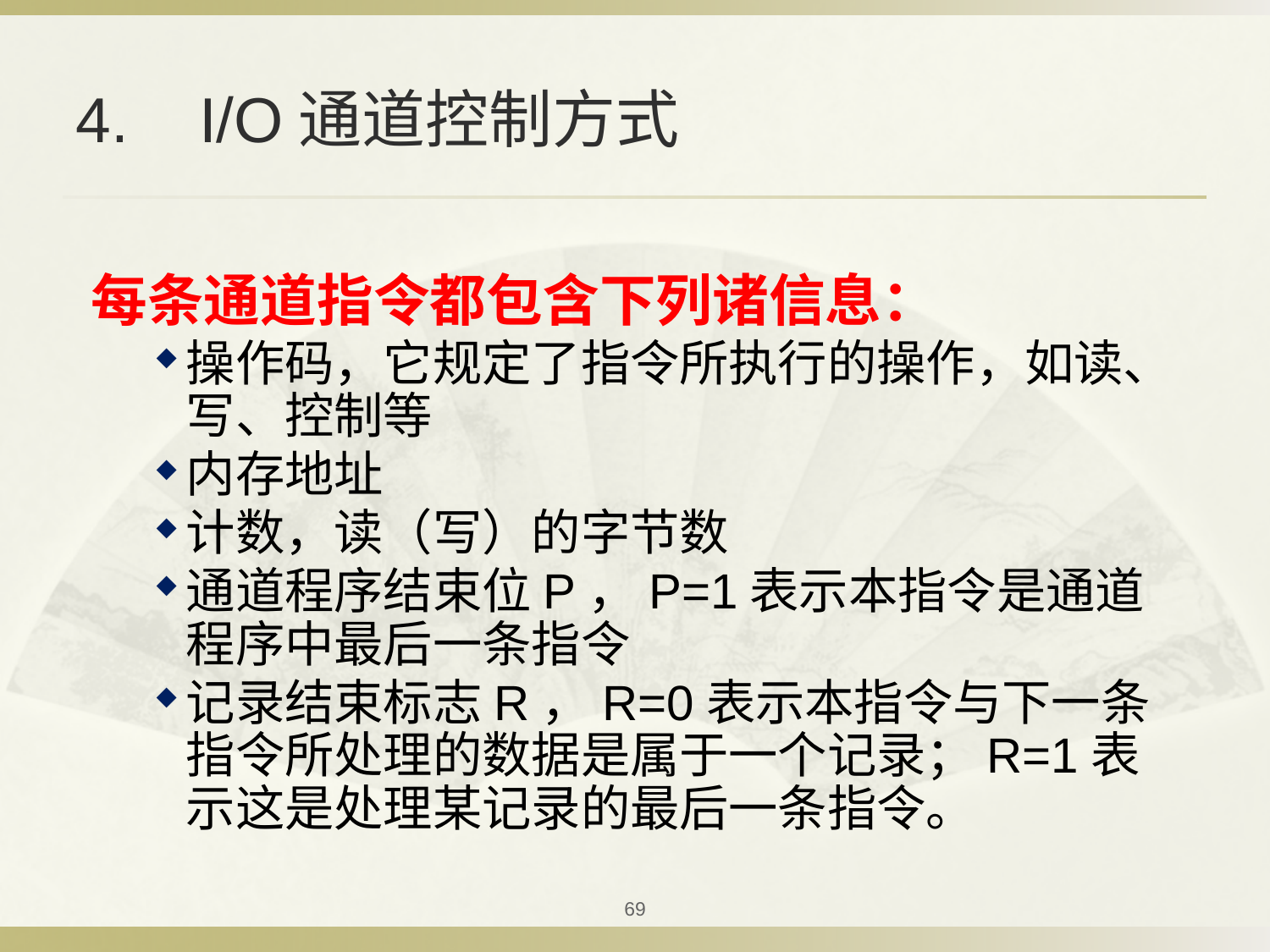

# 4.    I/O通道控制方式
每条通道指令都包含下列诸信息：
操作码，它规定了指令所执行的操作，如读、写、控制等
内存地址
计数，读（写）的字节数
通道程序结束位P，P=1表示本指令是通道程序中最后一条指令
记录结束标志R，R=0表示本指令与下一条指令所处理的数据是属于一个记录；R=1表示这是处理某记录的最后一条指令。
69